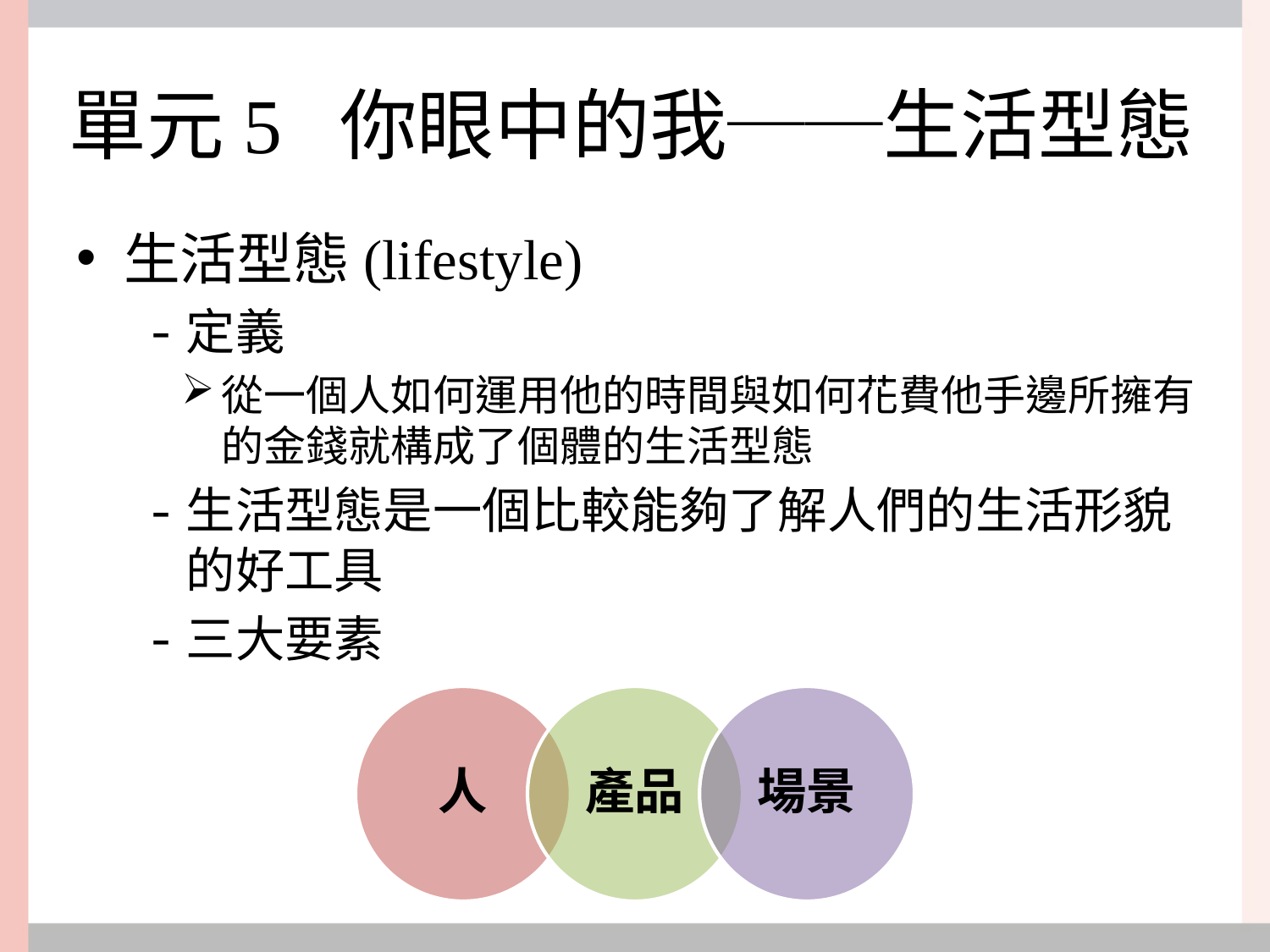

# 單元5  你眼中的我──生活型態
生活型態(lifestyle)
定義
從一個人如何運用他的時間與如何花費他手邊所擁有的金錢就構成了個體的生活型態
生活型態是一個比較能夠了解人們的生活形貌的好工具
三大要素
人
產品
場景